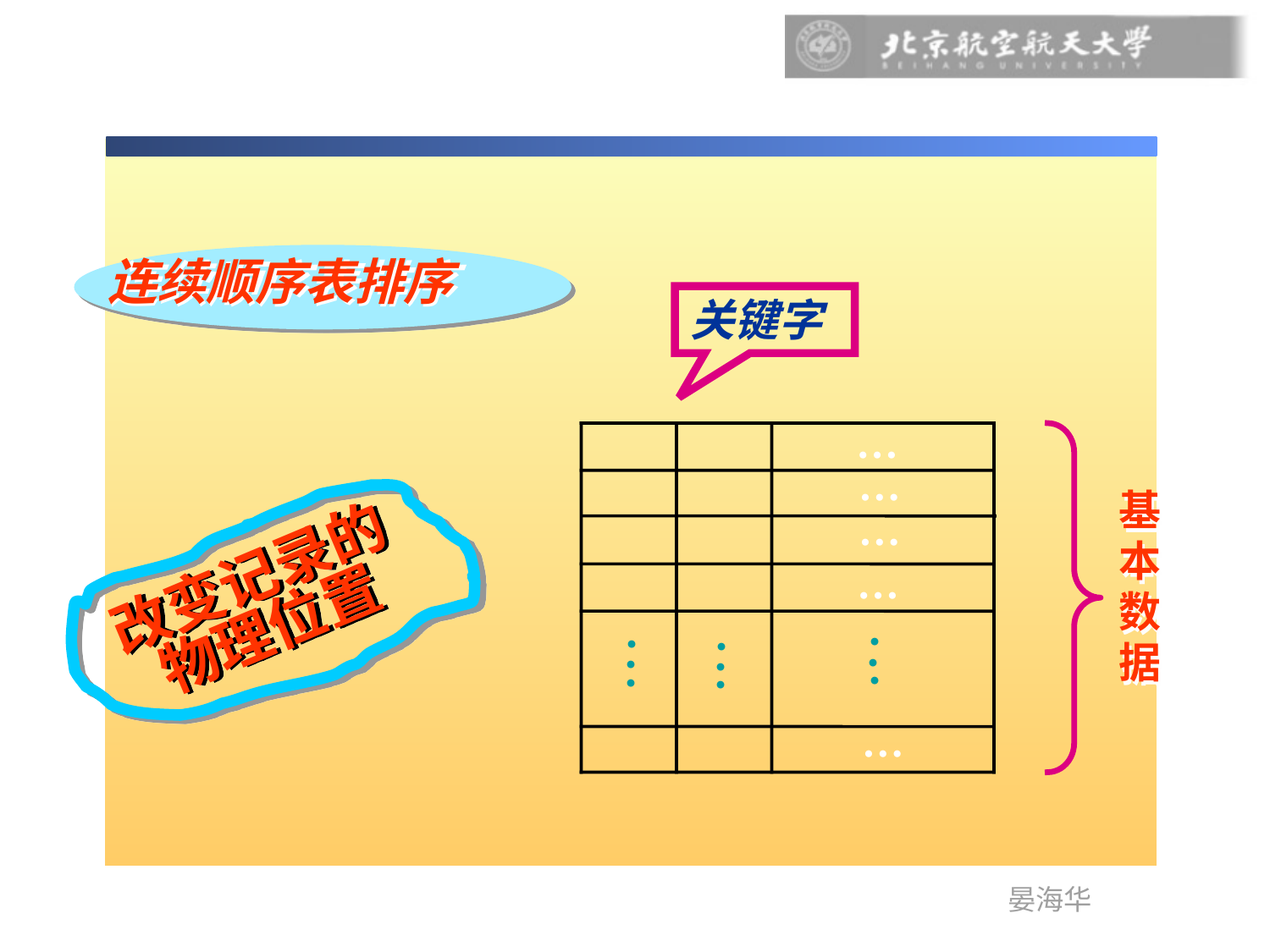

连续顺序表排序

…

…

…

…

·
·
·
·
·
·
·
·
·

…

基
本
数
据

关键字

改变记录的
物理位置